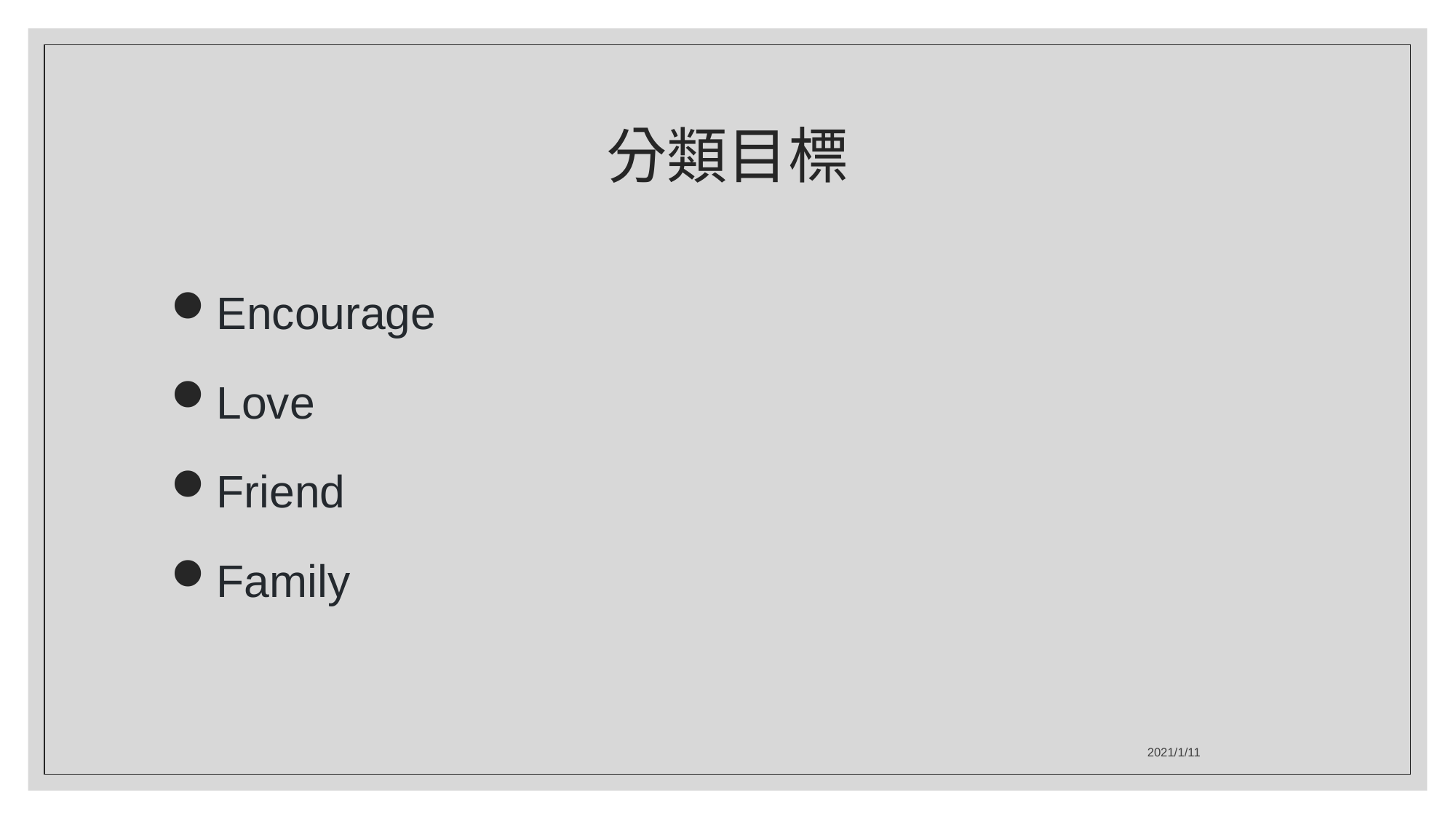

# 分類目標
Encourage
Love
Friend
Family

2021/1/11